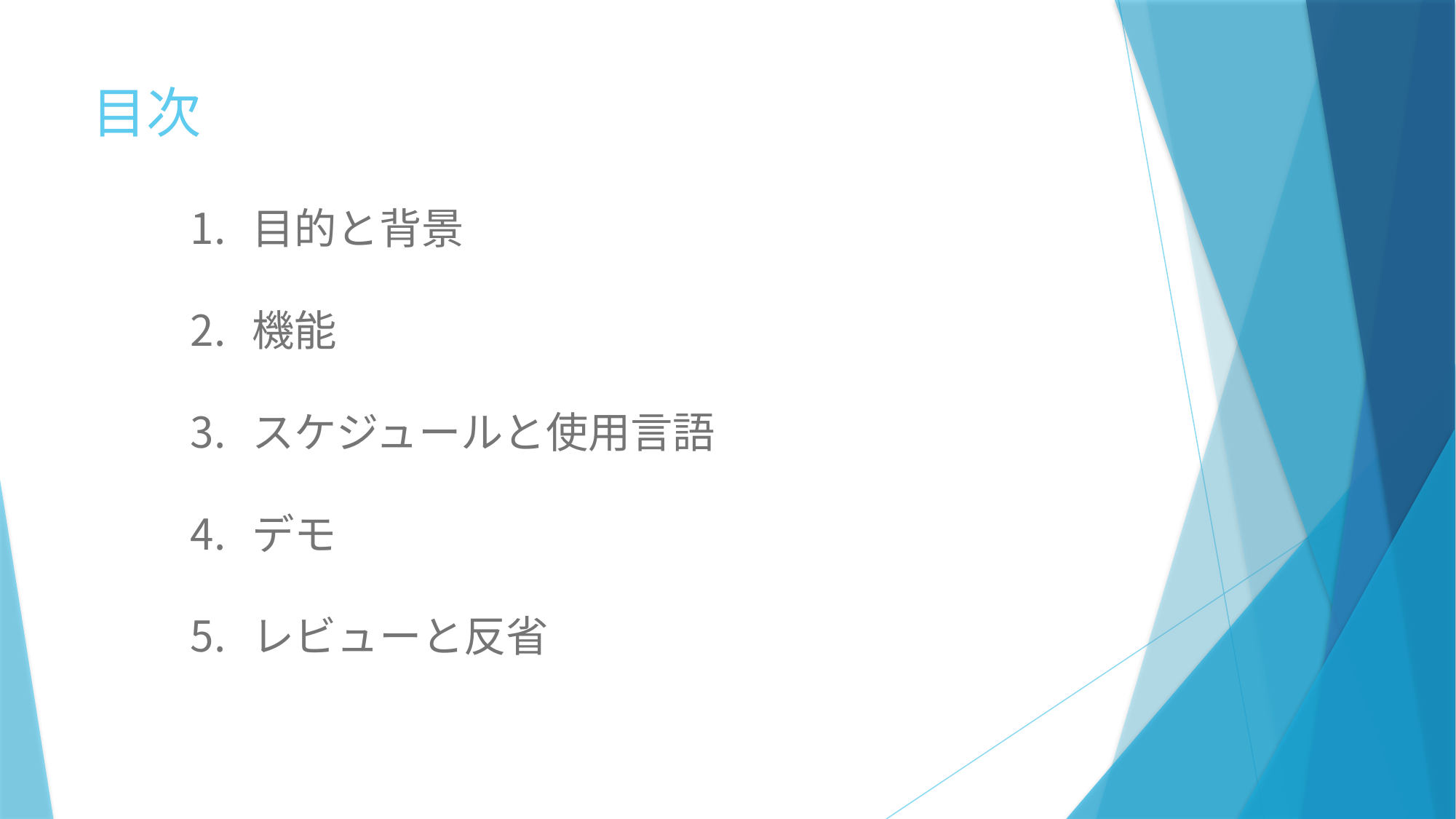

# 目次

目的と背景

機能

スケジュールと使用言語

デモ

レビューと反省